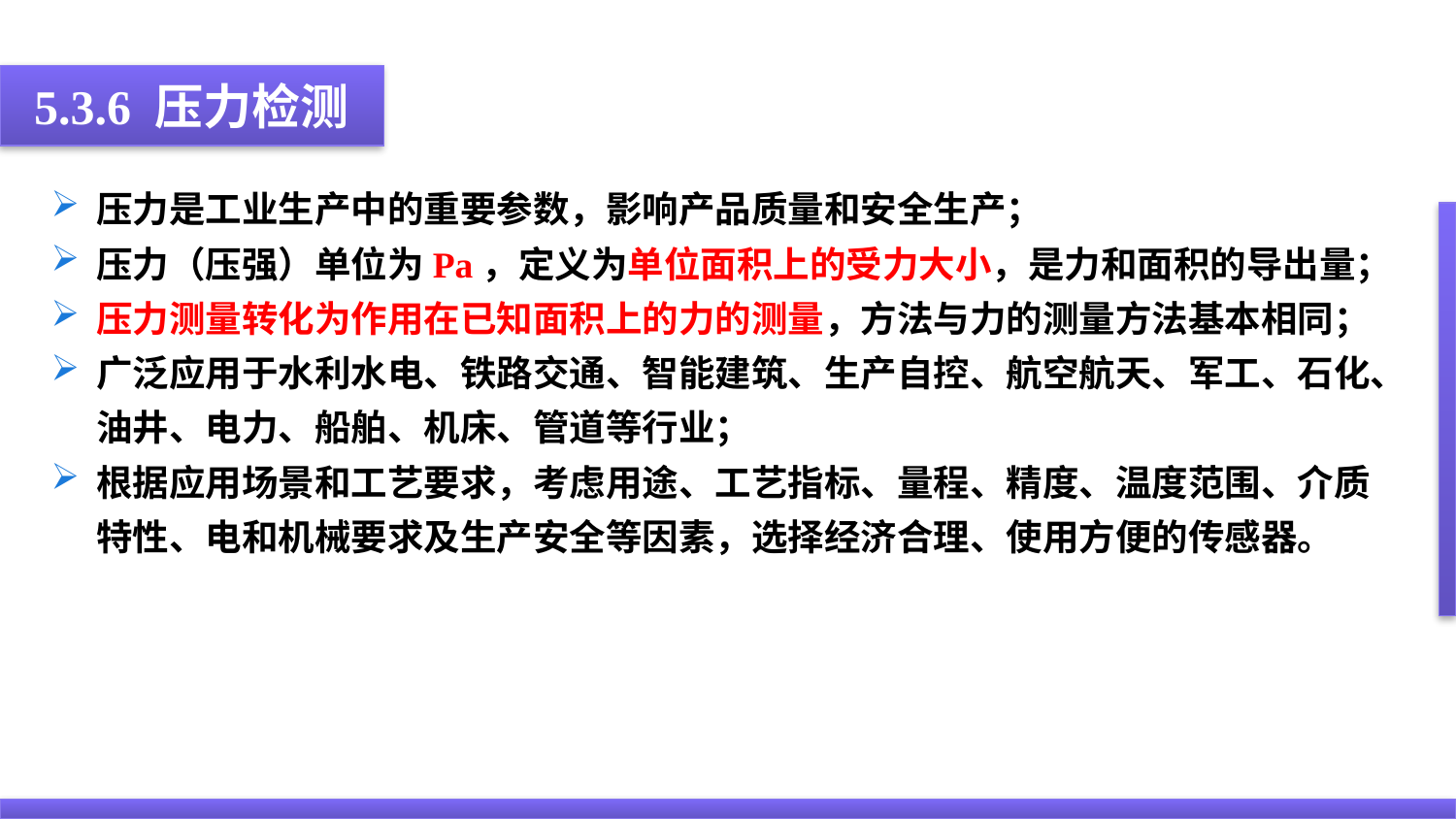

5.3.6 压力检测
压力是工业生产中的重要参数，影响产品质量和安全生产；
压力（压强）单位为Pa，定义为单位面积上的受力大小，是力和面积的导出量；
压力测量转化为作用在已知面积上的力的测量，方法与力的测量方法基本相同；
广泛应用于水利水电、铁路交通、智能建筑、生产自控、航空航天、军工、石化、油井、电力、船舶、机床、管道等行业；
根据应用场景和工艺要求，考虑用途、工艺指标、量程、精度、温度范围、介质特性、电和机械要求及生产安全等因素，选择经济合理、使用方便的传感器。